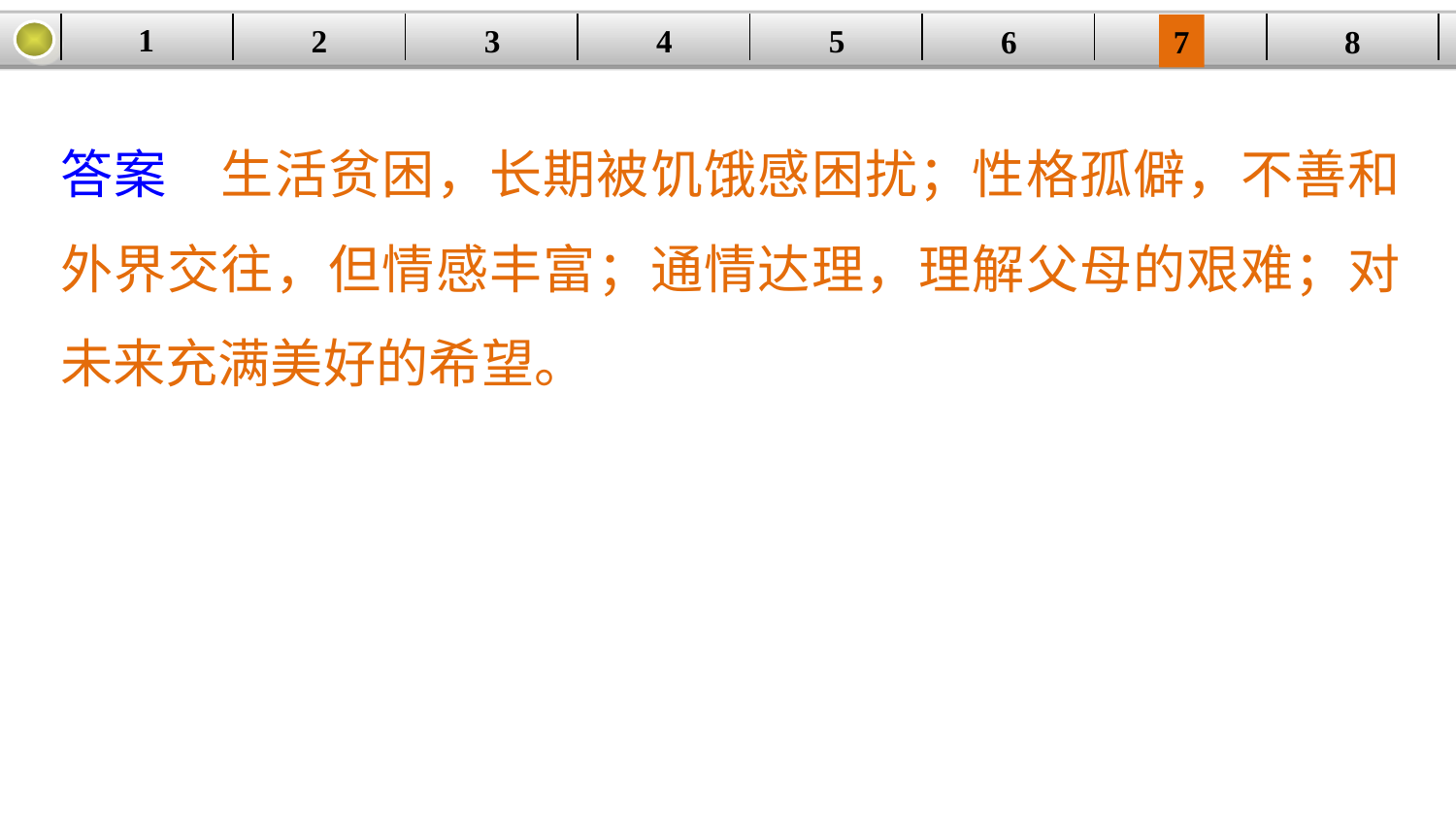

1
2
3
4
|  |  |  |  |  |  |  |  |
| --- | --- | --- | --- | --- | --- | --- | --- |
5
6
7
8

答案　生活贫困，长期被饥饿感困扰；性格孤僻，不善和外界交往，但情感丰富；通情达理，理解父母的艰难；对未来充满美好的希望。